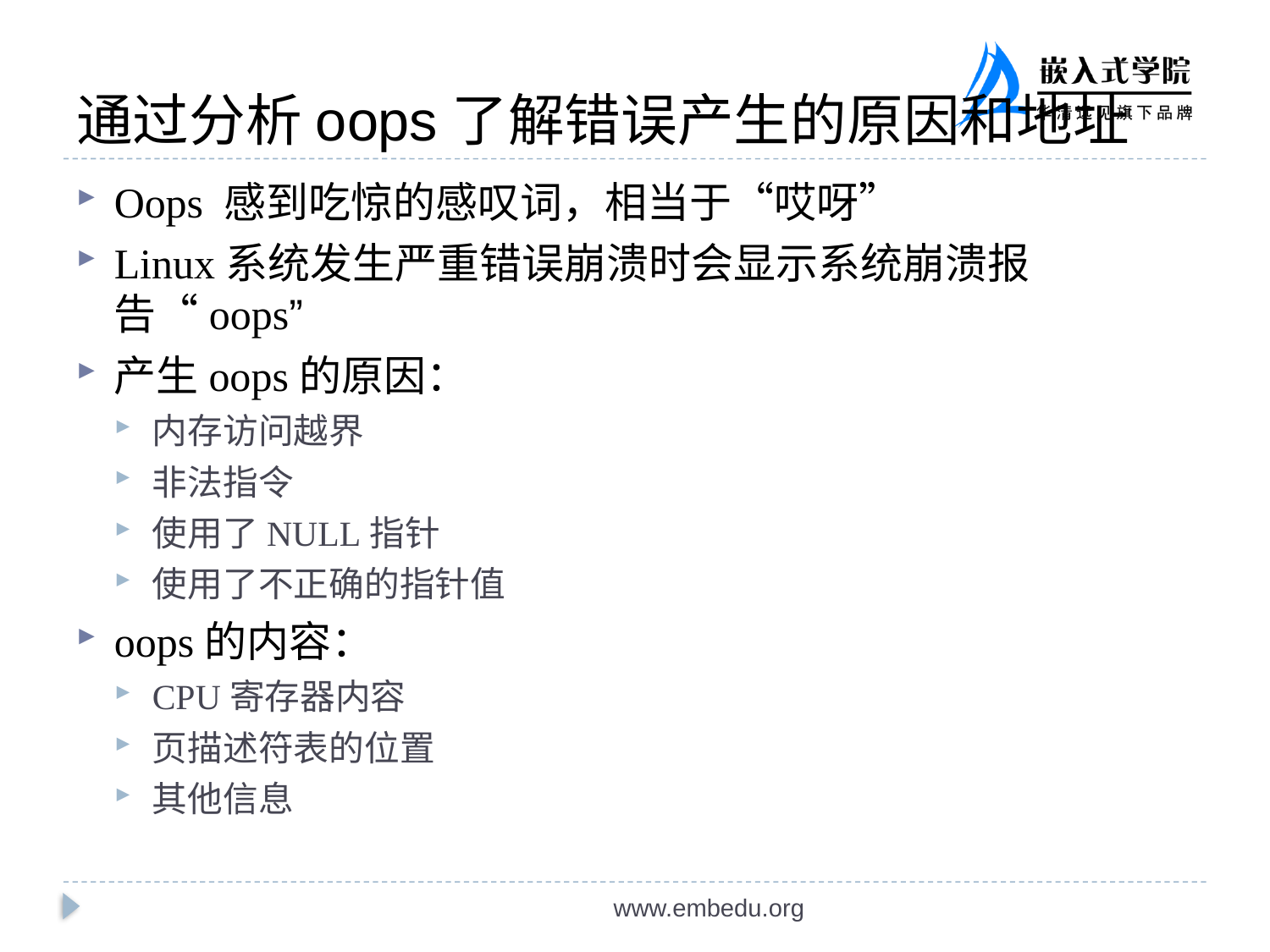

# 通过分析oops了解错误产生的原因和地址
Oops 感到吃惊的感叹词，相当于“哎呀”
Linux系统发生严重错误崩溃时会显示系统崩溃报告“oops”
产生oops的原因：
内存访问越界
非法指令
使用了NULL指针
使用了不正确的指针值
oops的内容：
CPU寄存器内容
页描述符表的位置
其他信息
www.embedu.org